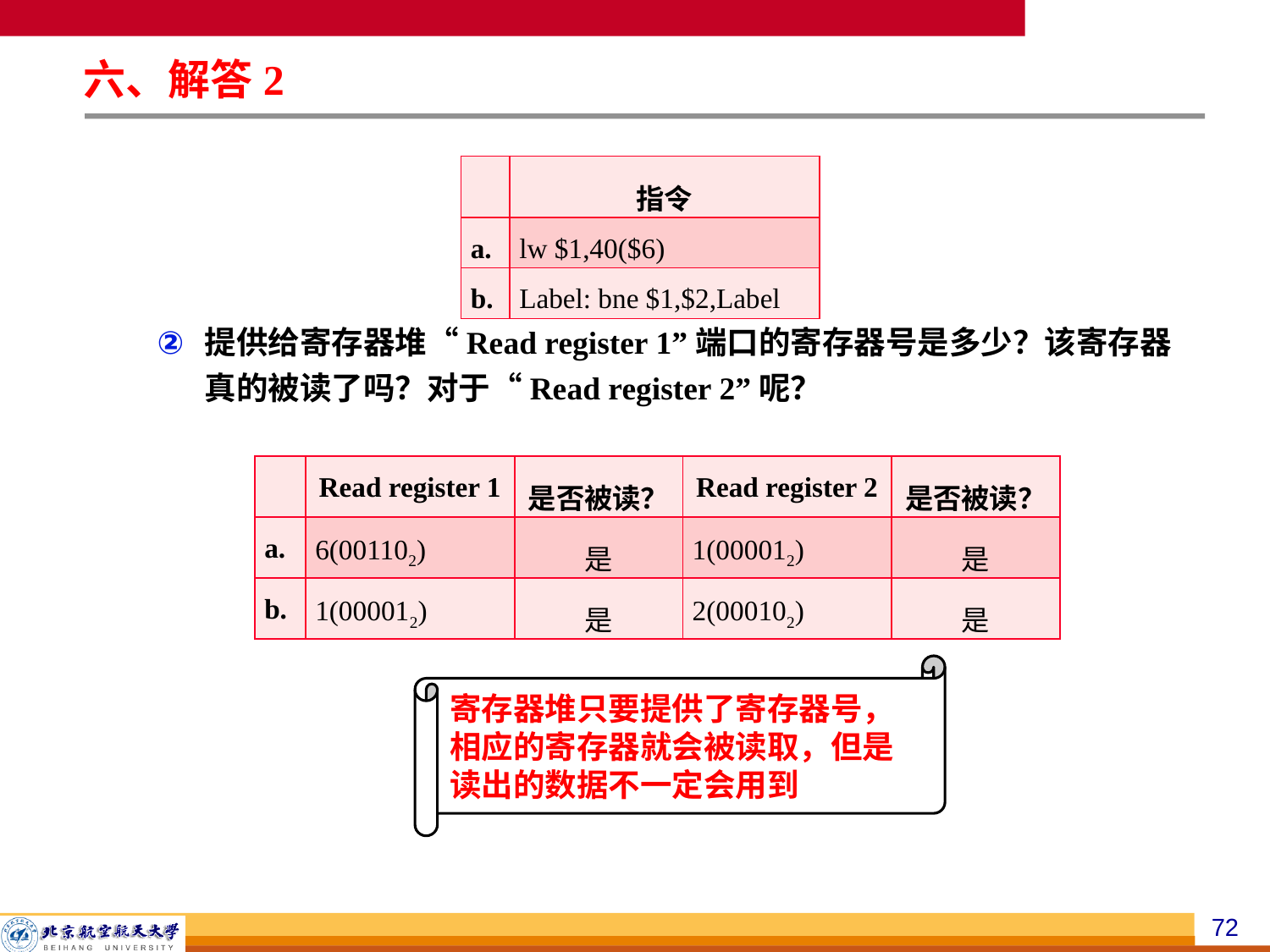

六、解答2

提供给寄存器堆“Read register 1”端口的寄存器号是多少？该寄存器真的被读了吗？对于“Read register 2”呢？
|  | 指令 |
| --- | --- |
| a. | lw $1,40($6) |
| b. | Label: bne $1,$2,Label |
|  | Read register 1 | 是否被读？ | Read register 2 | 是否被读？ |
| --- | --- | --- | --- | --- |
| a. | 6(001102) | 是 | 1(000012) | 是 |
| b. | 1(000012) | 是 | 2(000102) | 是 |
寄存器堆只要提供了寄存器号，相应的寄存器就会被读取，但是读出的数据不一定会用到